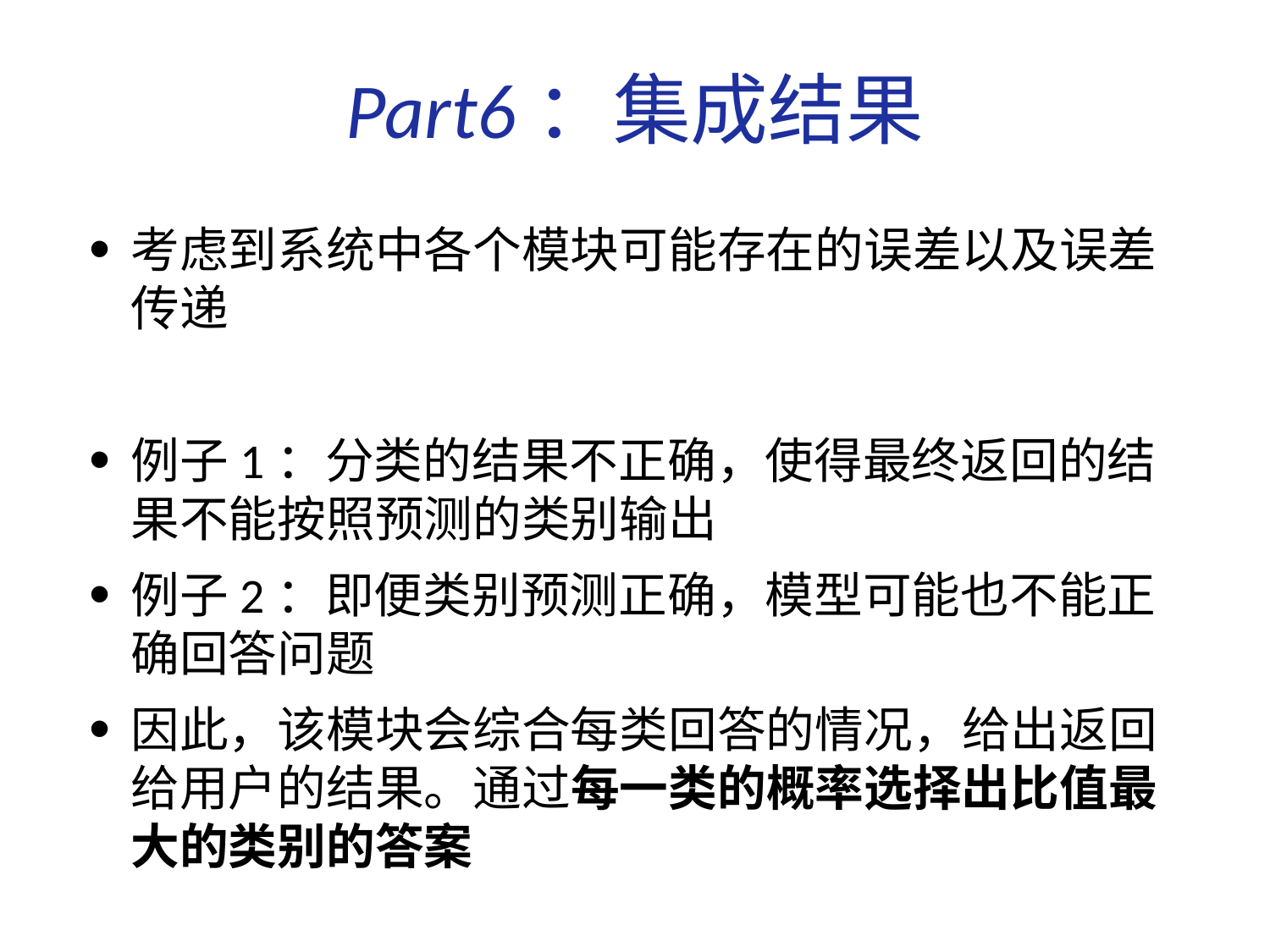

# Part6：集成结果
考虑到系统中各个模块可能存在的误差以及误差传递

例子1：分类的结果不正确，使得最终返回的结果不能按照预测的类别输出
例子2：即便类别预测正确，模型可能也不能正确回答问题
因此，该模块会综合每类回答的情况，给出返回给用户的结果。通过每一类的概率选择出比值最大的类别的答案